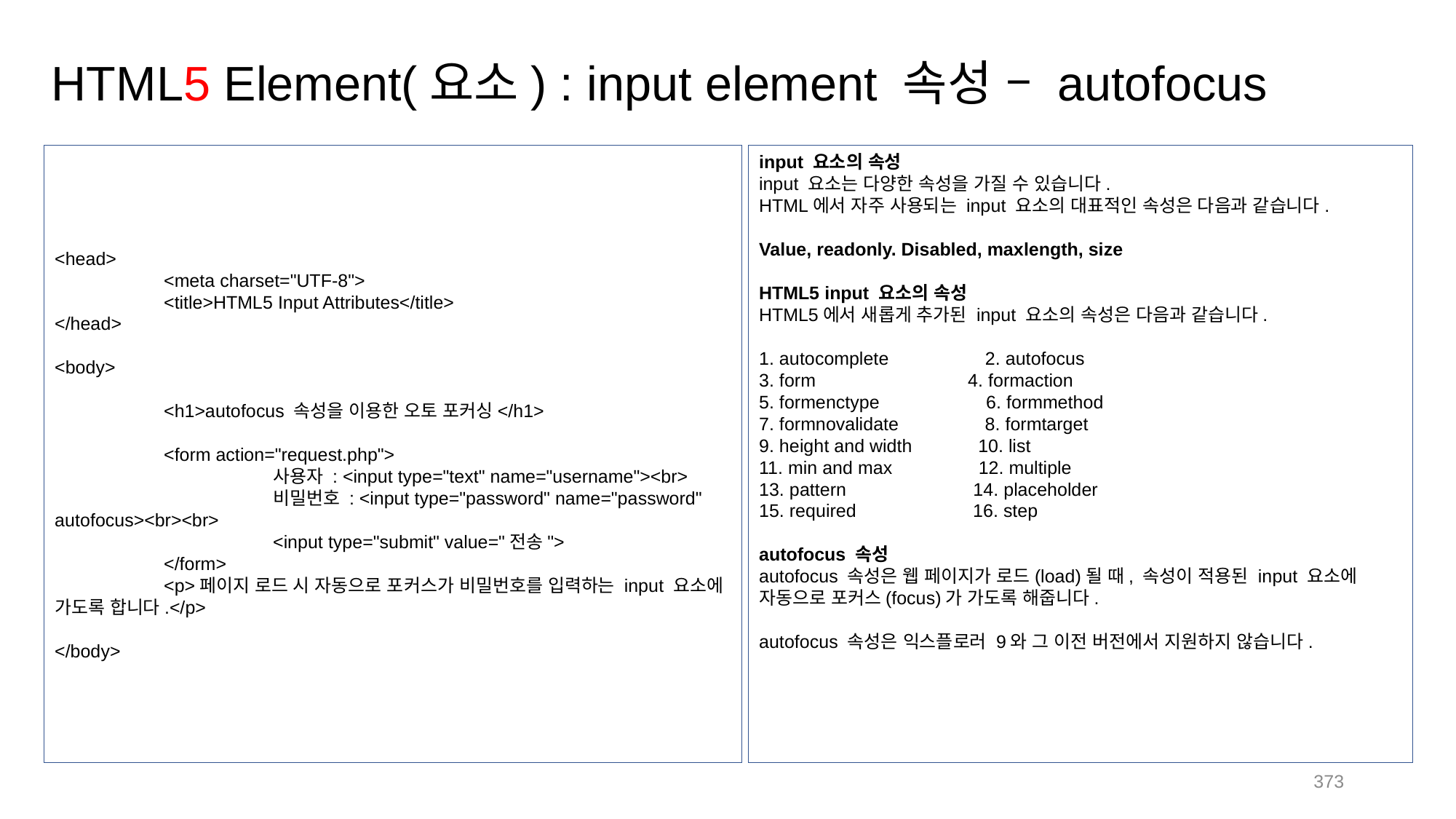

# HTML5 Element(요소) : input element 속성 – autofocus
<head>
	<meta charset="UTF-8">
	<title>HTML5 Input Attributes</title>
</head>

<body>

	<h1>autofocus 속성을 이용한 오토 포커싱</h1>

	<form action="request.php">
		사용자 : <input type="text" name="username"><br>
		비밀번호 : <input type="password" name="password" autofocus><br><br>
		<input type="submit" value="전송">
	</form>
	<p>페이지 로드 시 자동으로 포커스가 비밀번호를 입력하는 input 요소에 가도록 합니다.</p>

</body>
input 요소의 속성
input 요소는 다양한 속성을 가질 수 있습니다.
HTML에서 자주 사용되는 input 요소의 대표적인 속성은 다음과 같습니다.

Value, readonly. Disabled, maxlength, size

HTML5 input 요소의 속성
HTML5에서 새롭게 추가된 input 요소의 속성은 다음과 같습니다.

1. autocomplete                   2. autofocus
3. form                              4. formaction
5. formenctype                     6. formmethod
7. formnovalidate                 8. formtarget
9. height and width             10. list
11. min and max                 12. multiple
13. pattern                         14. placeholder
15. required                       16. step

autofocus 속성
autofocus 속성은 웹 페이지가 로드(load)될 때, 속성이 적용된 input 요소에 자동으로 포커스(focus)가 가도록 해줍니다.

autofocus 속성은 익스플로러 9와 그 이전 버전에서 지원하지 않습니다.
373